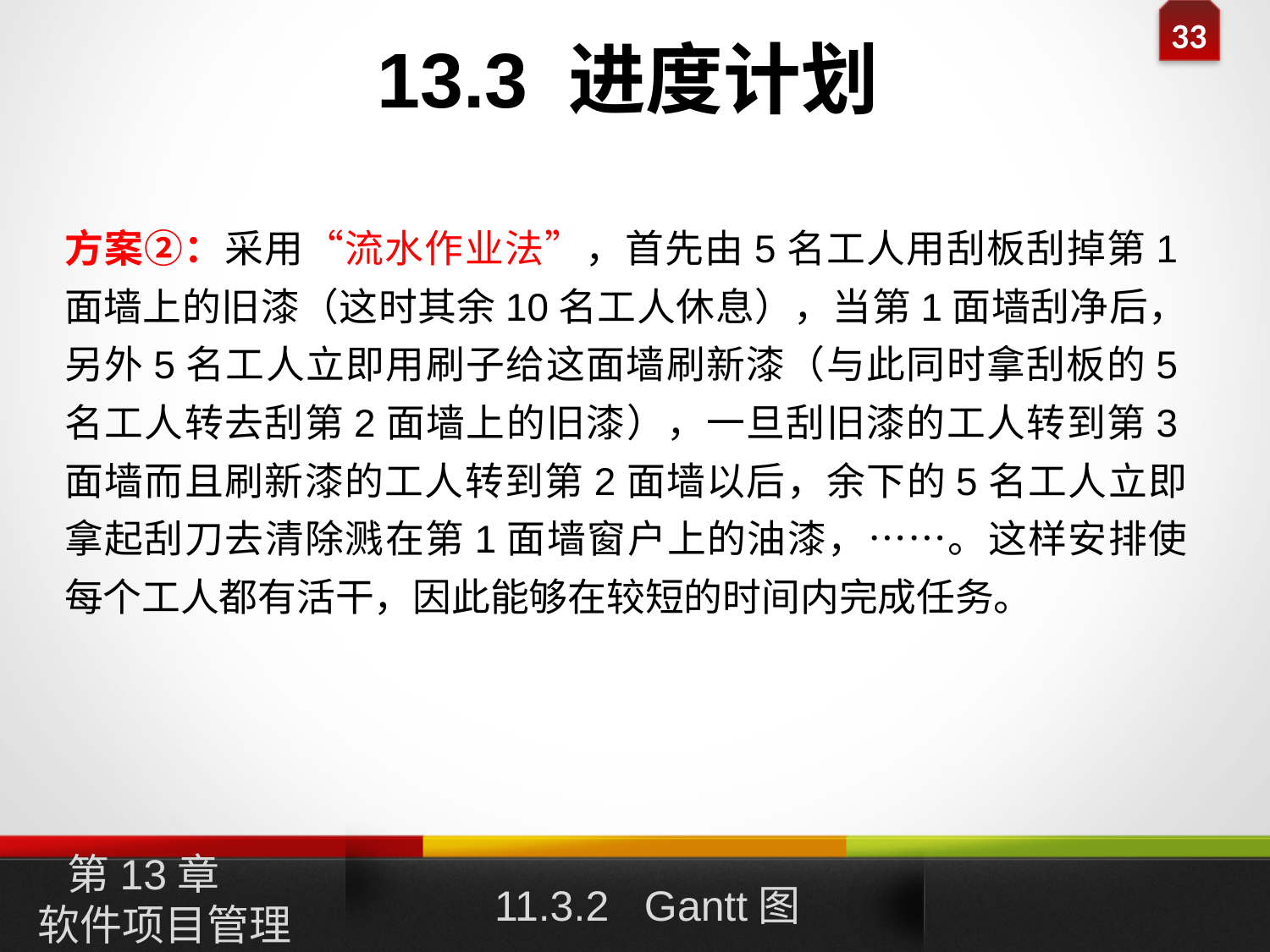

13.3 进度计划
方案②：采用“流水作业法”，首先由5名工人用刮板刮掉第1面墙上的旧漆（这时其余10名工人休息），当第1面墙刮净后，另外5名工人立即用刷子给这面墙刷新漆（与此同时拿刮板的5名工人转去刮第2面墙上的旧漆），一旦刮旧漆的工人转到第3面墙而且刷新漆的工人转到第2面墙以后，余下的5名工人立即拿起刮刀去清除溅在第1面墙窗户上的油漆，……。这样安排使每个工人都有活干，因此能够在较短的时间内完成任务。
第13章
软件项目管理
11.3.2   Gantt图